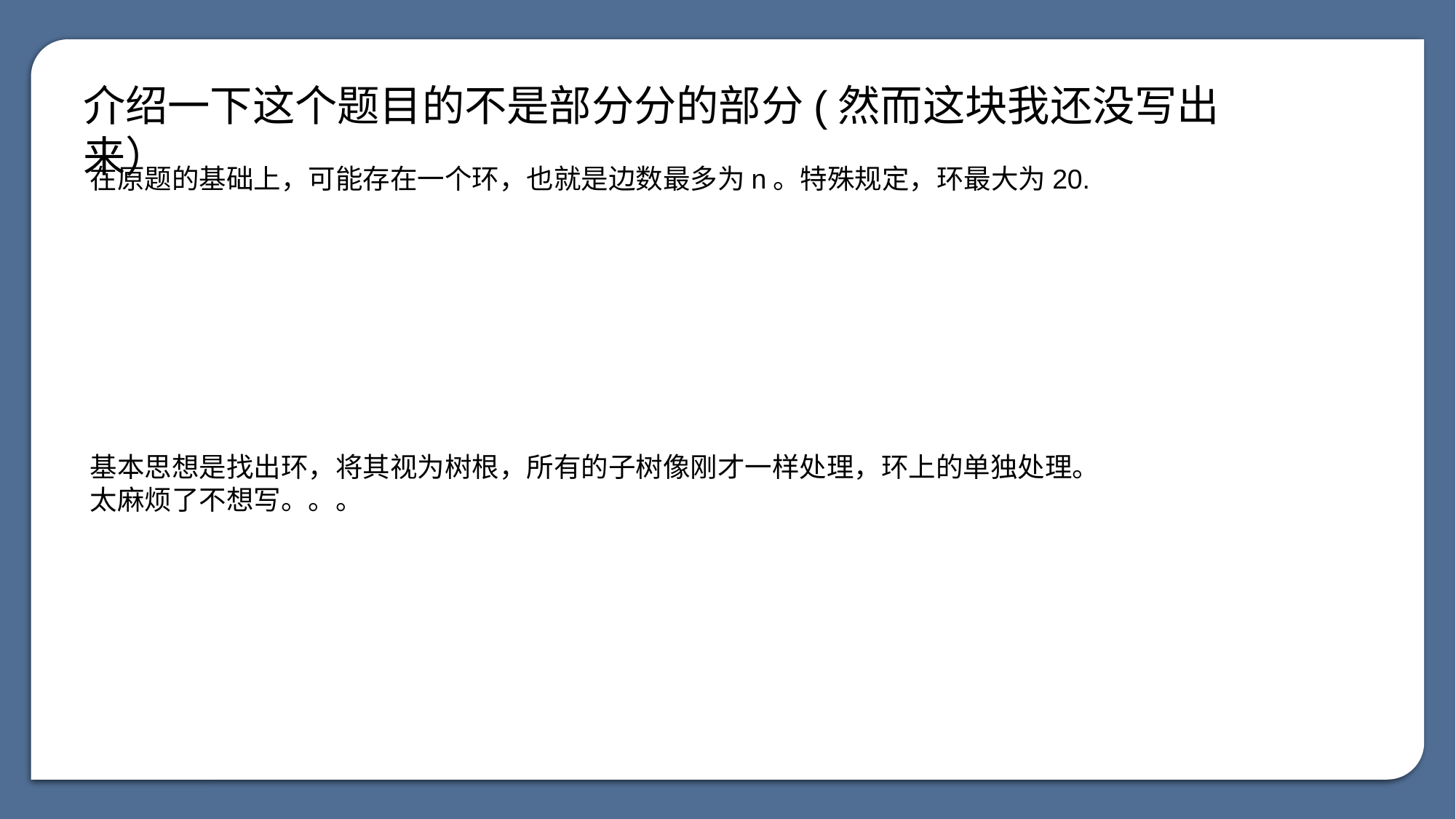

介绍一下这个题目的不是部分分的部分(然而这块我还没写出来）
在原题的基础上，可能存在一个环，也就是边数最多为n。特殊规定，环最大为20.
基本思想是找出环，将其视为树根，所有的子树像刚才一样处理，环上的单独处理。
太麻烦了不想写。。。